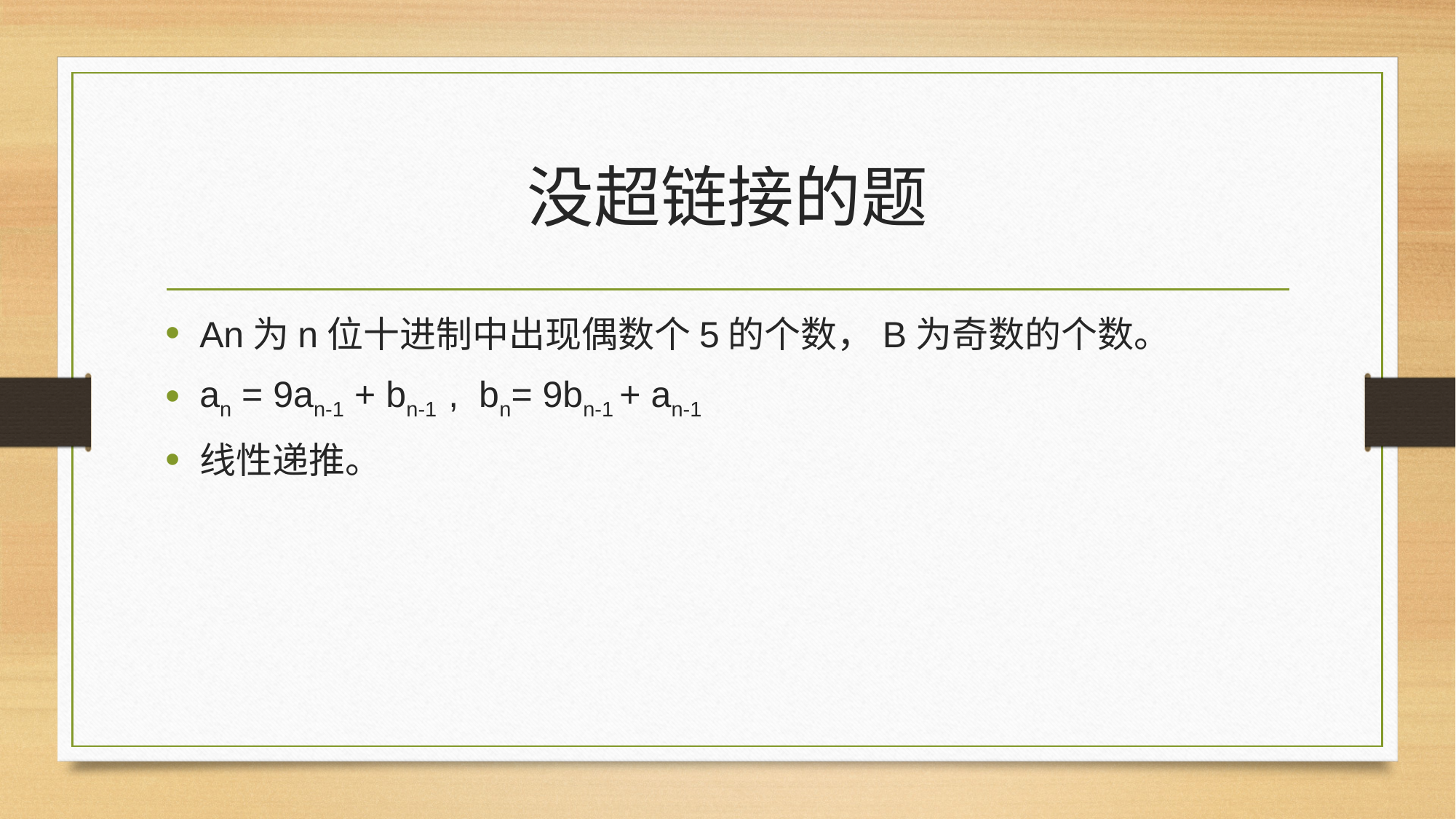

# 没超链接的题
An为n位十进制中出现偶数个5的个数，B为奇数的个数。
an = 9an-1 + bn-1  ,  bn= 9bn-1 + an-1
线性递推。